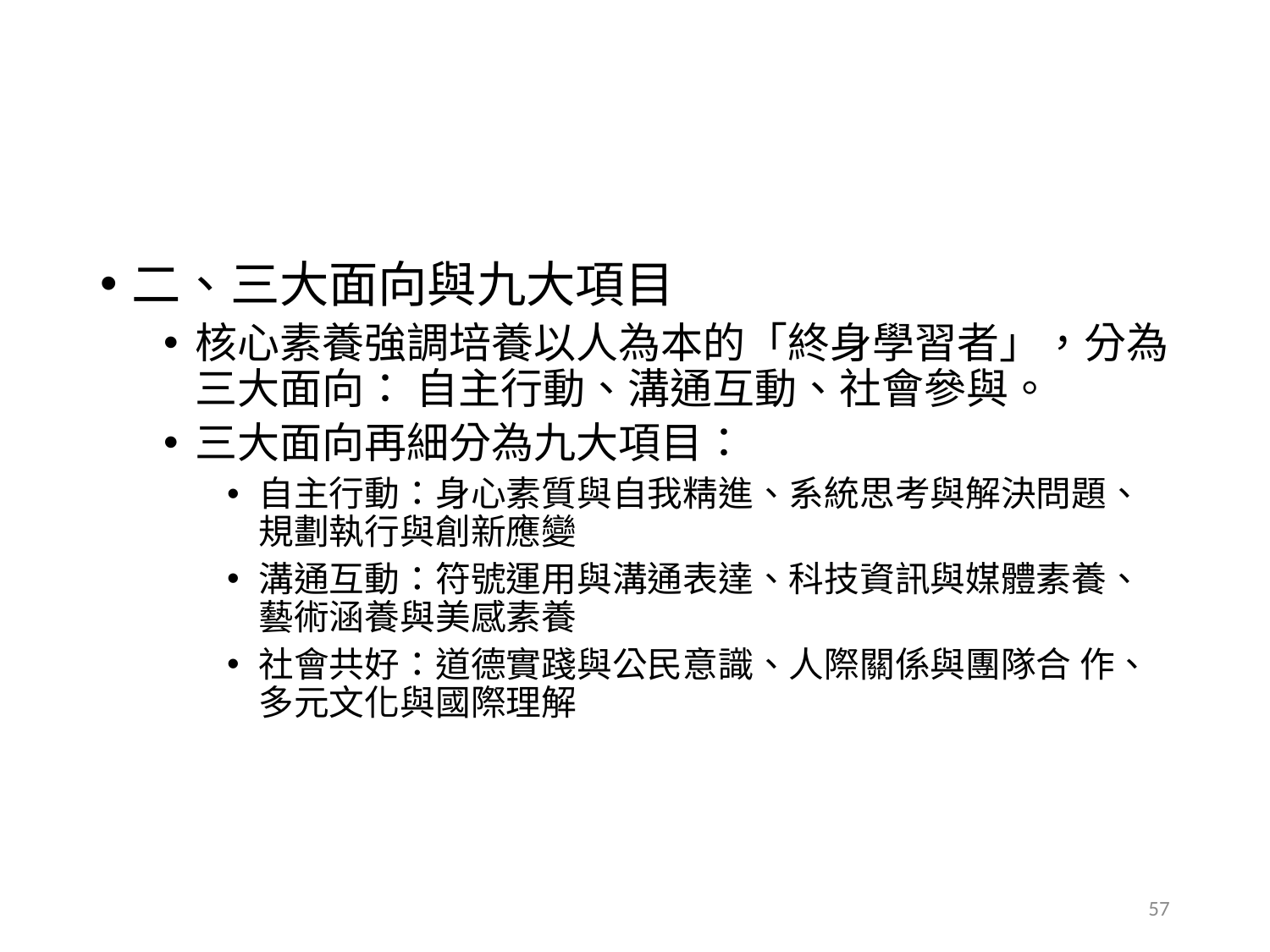

#
二、三大面向與九大項目
核心素養強調培養以人為本的「終身學習者」，分為三大面向： 自主行動、溝通互動、社會參與。
三大面向再細分為九大項目：
自主行動：身心素質與自我精進、系統思考與解決問題、規劃執行與創新應變
溝通互動：符號運用與溝通表達、科技資訊與媒體素養、藝術涵養與美感素養
社會共好：道德實踐與公民意識、人際關係與團隊合 作、多元文化與國際理解
57